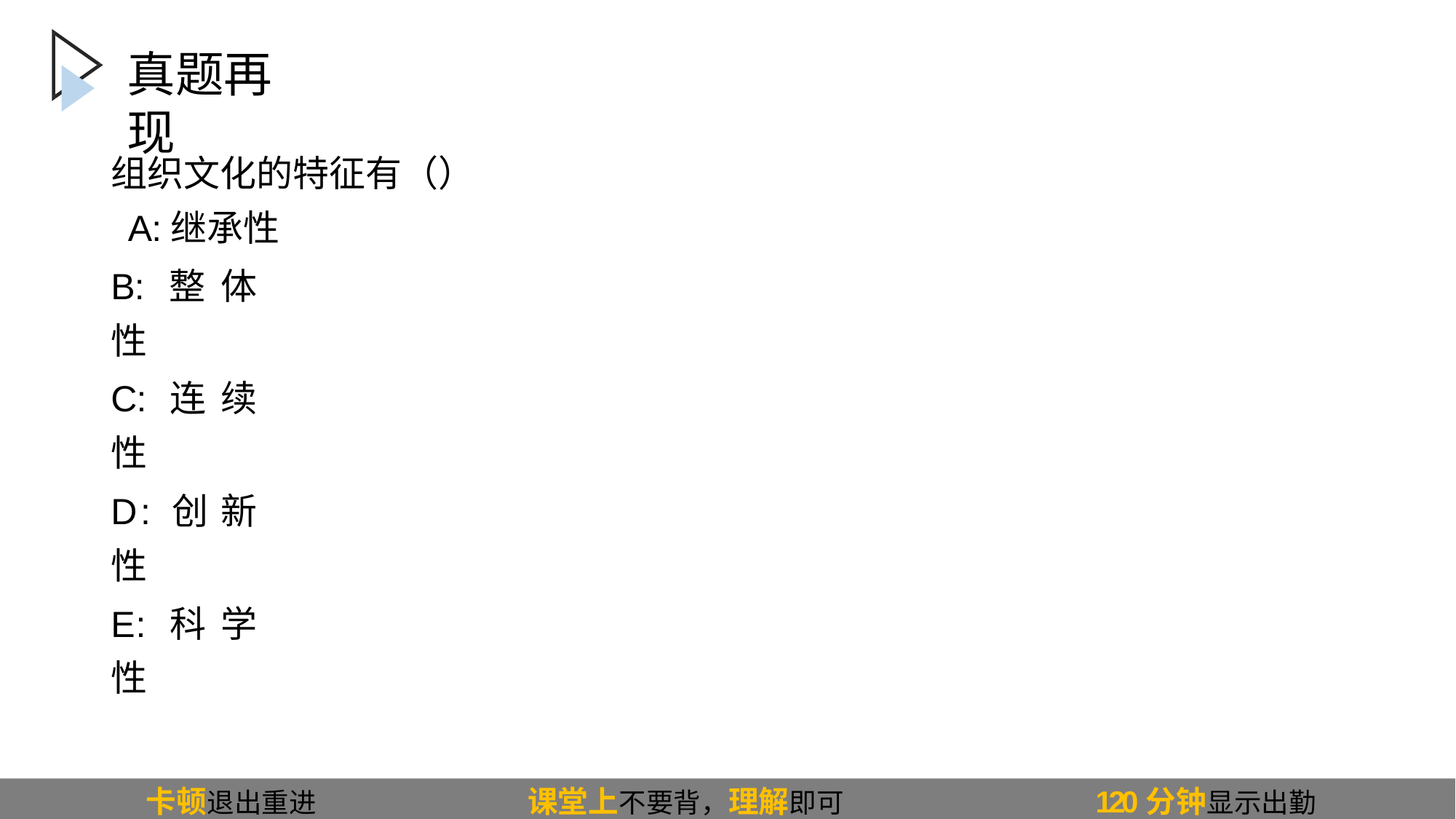

# 真题再现
组织文化的特征有（）  A:继承性
B:整体性
C:连续性
D:创新性
E:科学性
卡顿退出重进
课堂上不要背，理解即可
120分钟显示出勤